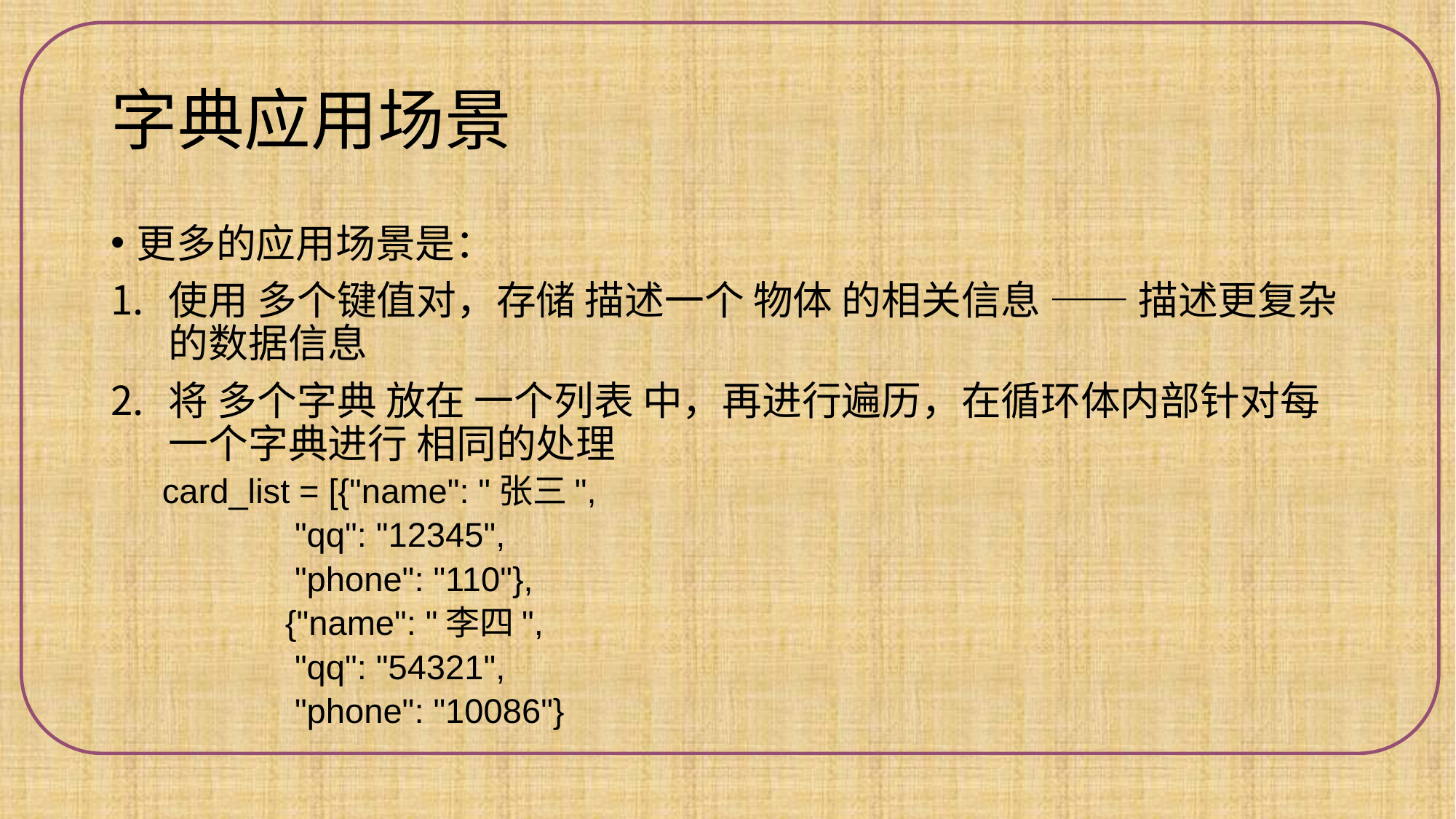

# 字典应用场景
更多的应用场景是：
使用 多个键值对，存储 描述一个 物体 的相关信息 —— 描述更复杂的数据信息
将 多个字典 放在 一个列表 中，再进行遍历，在循环体内部针对每一个字典进行 相同的处理
card_list = [{"name": "张三",
              "qq": "12345",
              "phone": "110"},
             {"name": "李四",
              "qq": "54321",
              "phone": "10086"}